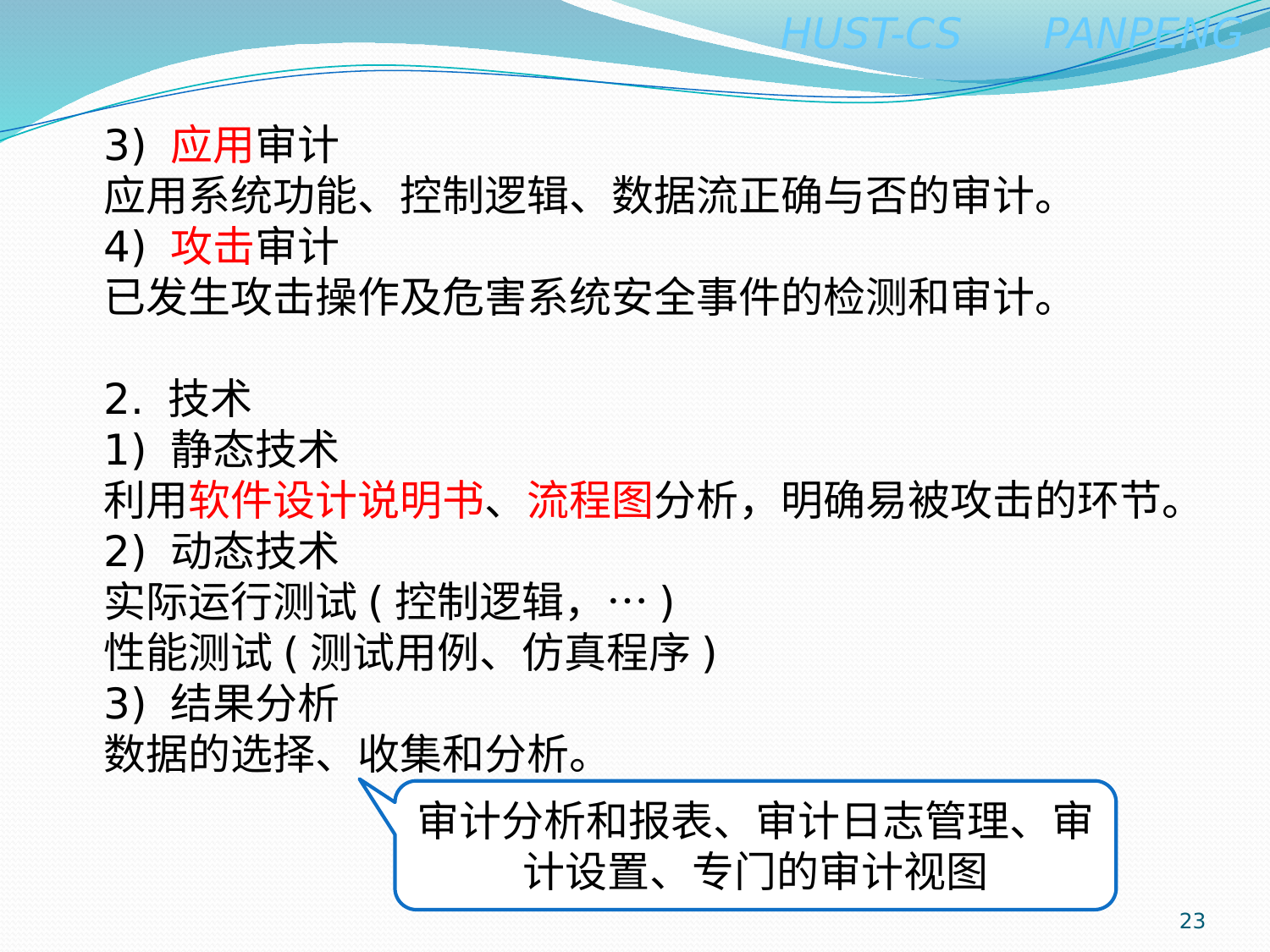

3) 应用审计
应用系统功能、控制逻辑、数据流正确与否的审计。
4) 攻击审计
已发生攻击操作及危害系统安全事件的检测和审计。

2. 技术
1) 静态技术
利用软件设计说明书、流程图分析，明确易被攻击的环节。
2) 动态技术
实际运行测试(控制逻辑，…)
性能测试(测试用例、仿真程序)
3) 结果分析
数据的选择、收集和分析。

审计分析和报表、审计日志管理、审计设置、专门的审计视图
23